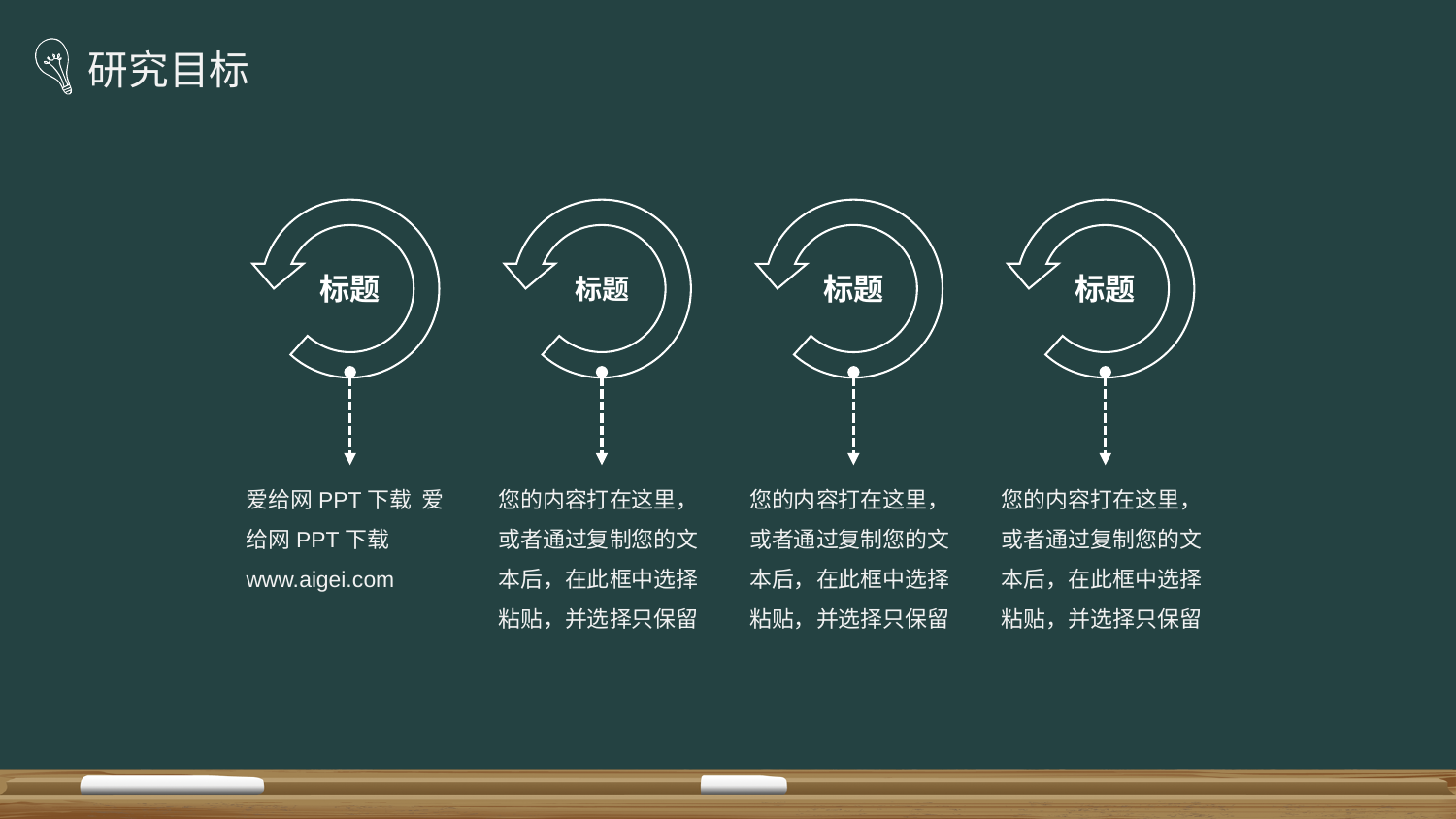

研究目标
标题
标题
标题
标题
爱给网PPT下载  爱给网PPT下载
www.aigei.com
您的内容打在这里，或者通过复制您的文本后，在此框中选择粘贴，并选择只保留
您的内容打在这里，或者通过复制您的文本后，在此框中选择粘贴，并选择只保留
您的内容打在这里，或者通过复制您的文本后，在此框中选择粘贴，并选择只保留